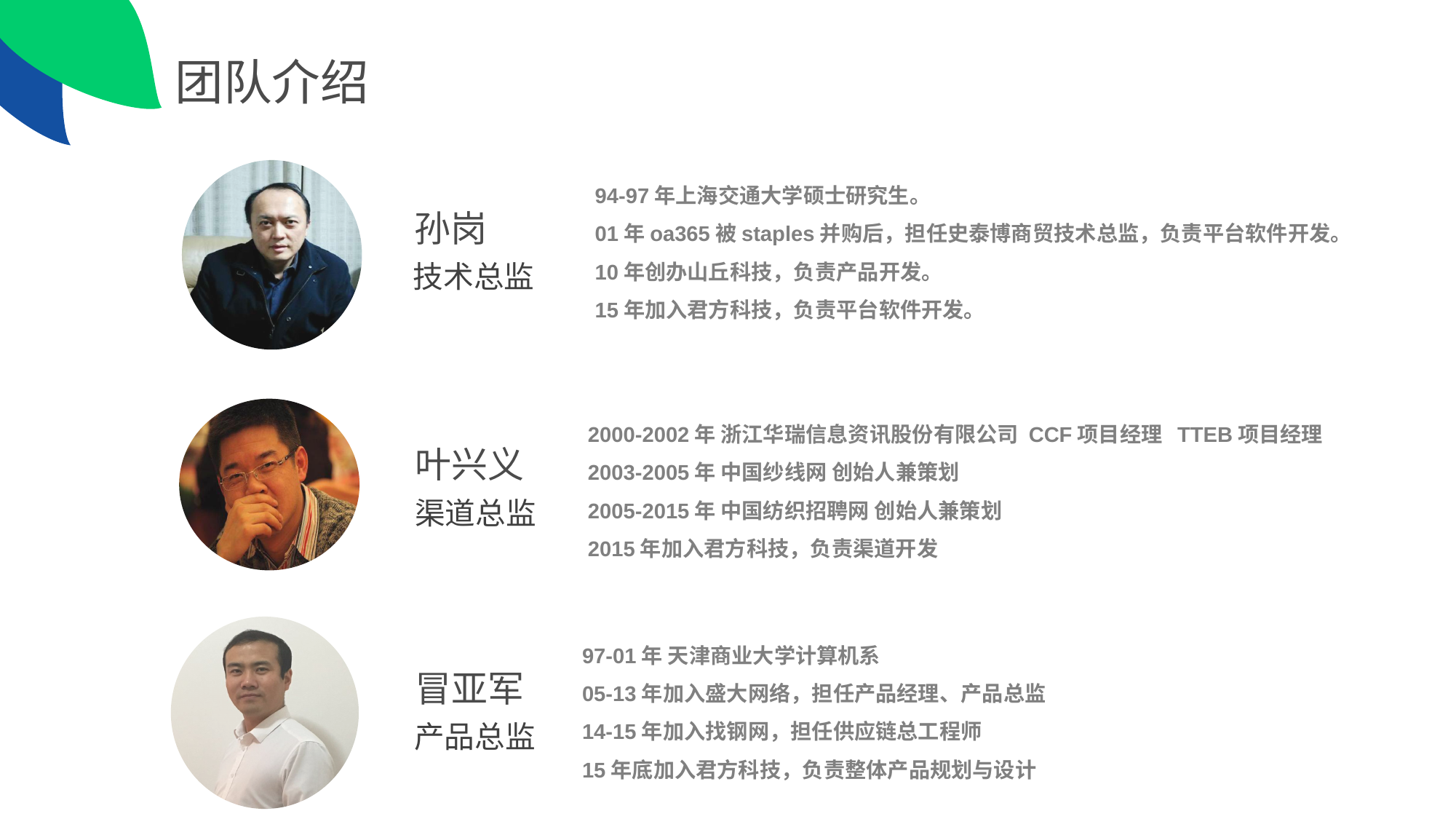

# 团队介绍

94-97年上海交通大学硕士研究生。
01年oa365被staples并购后，担任史泰博商贸技术总监，负责平台软件开发。
10年创办山丘科技，负责产品开发。
15年加入君方科技，负责平台软件开发。
孙岗
技术总监

2000-2002年 浙江华瑞信息资讯股份有限公司 CCF项目经理  TTEB项目经理
2003-2005年 中国纱线网 创始人兼策划
2005-2015年 中国纺织招聘网 创始人兼策划
2015年加入君方科技，负责渠道开发
叶兴义
渠道总监

97-01年 天津商业大学计算机系
05-13年加入盛大网络，担任产品经理、产品总监
14-15年加入找钢网，担任供应链总工程师
15年底加入君方科技，负责整体产品规划与设计
冒亚军
产品总监